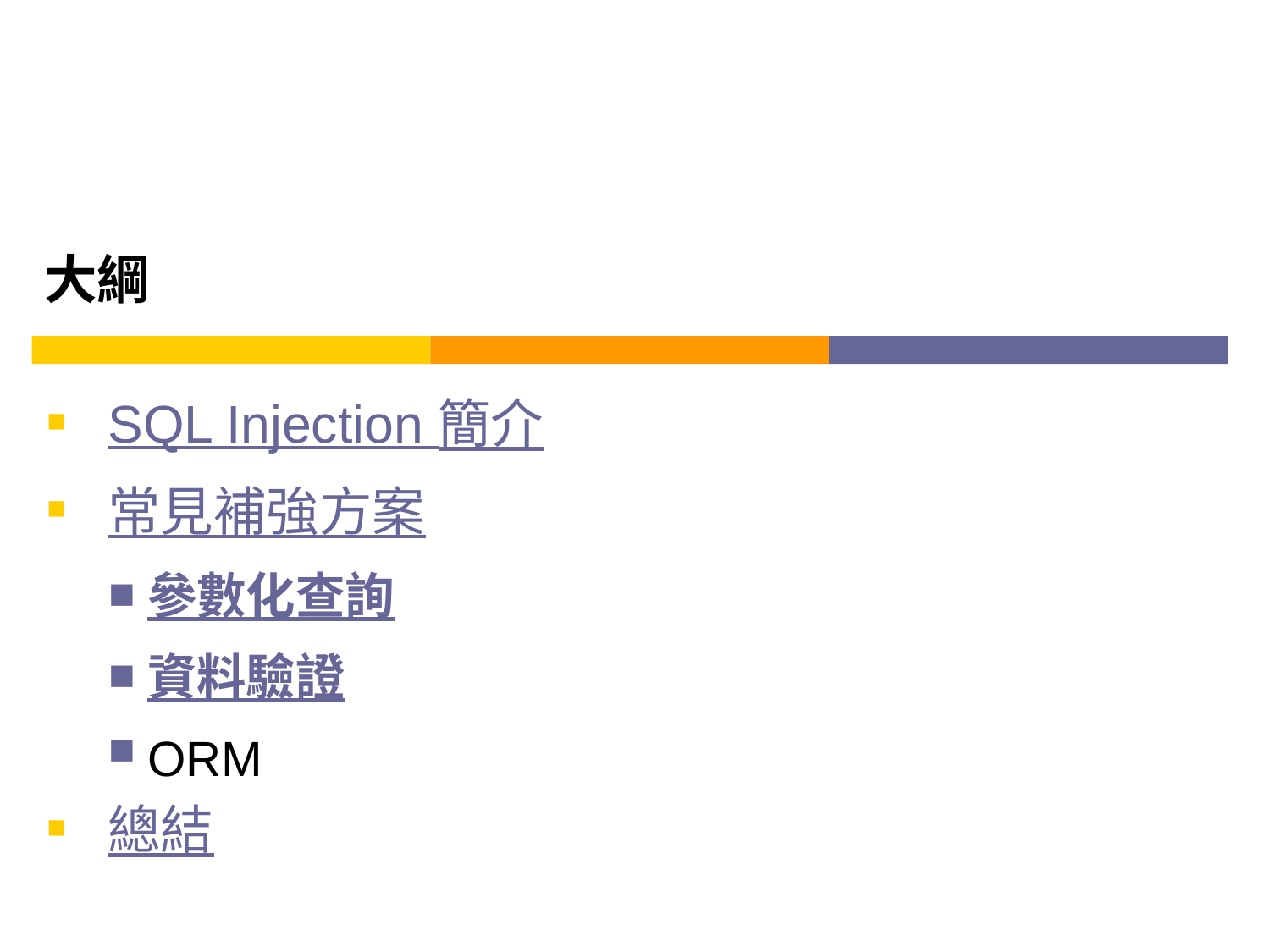

# 大綱
SQL Injection 簡介
常見補強方案
參數化查詢
資料驗證
ORM
總結